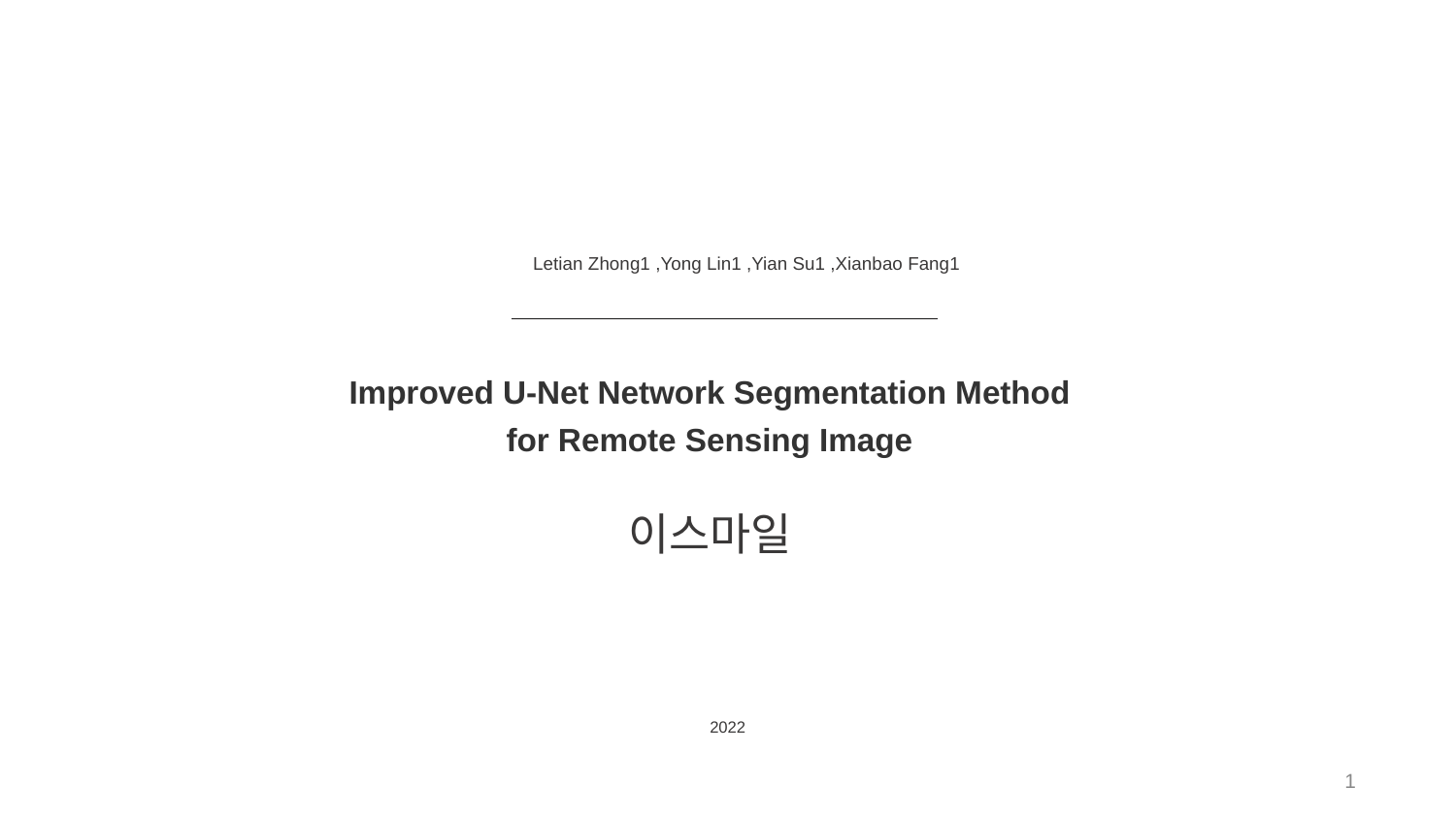

Letian Zhong1 ,Yong Lin1 ,Yian Su1 ,Xianbao Fang1
Improved U-Net Network Segmentation Method
for Remote Sensing Image

이스마일
2022
1